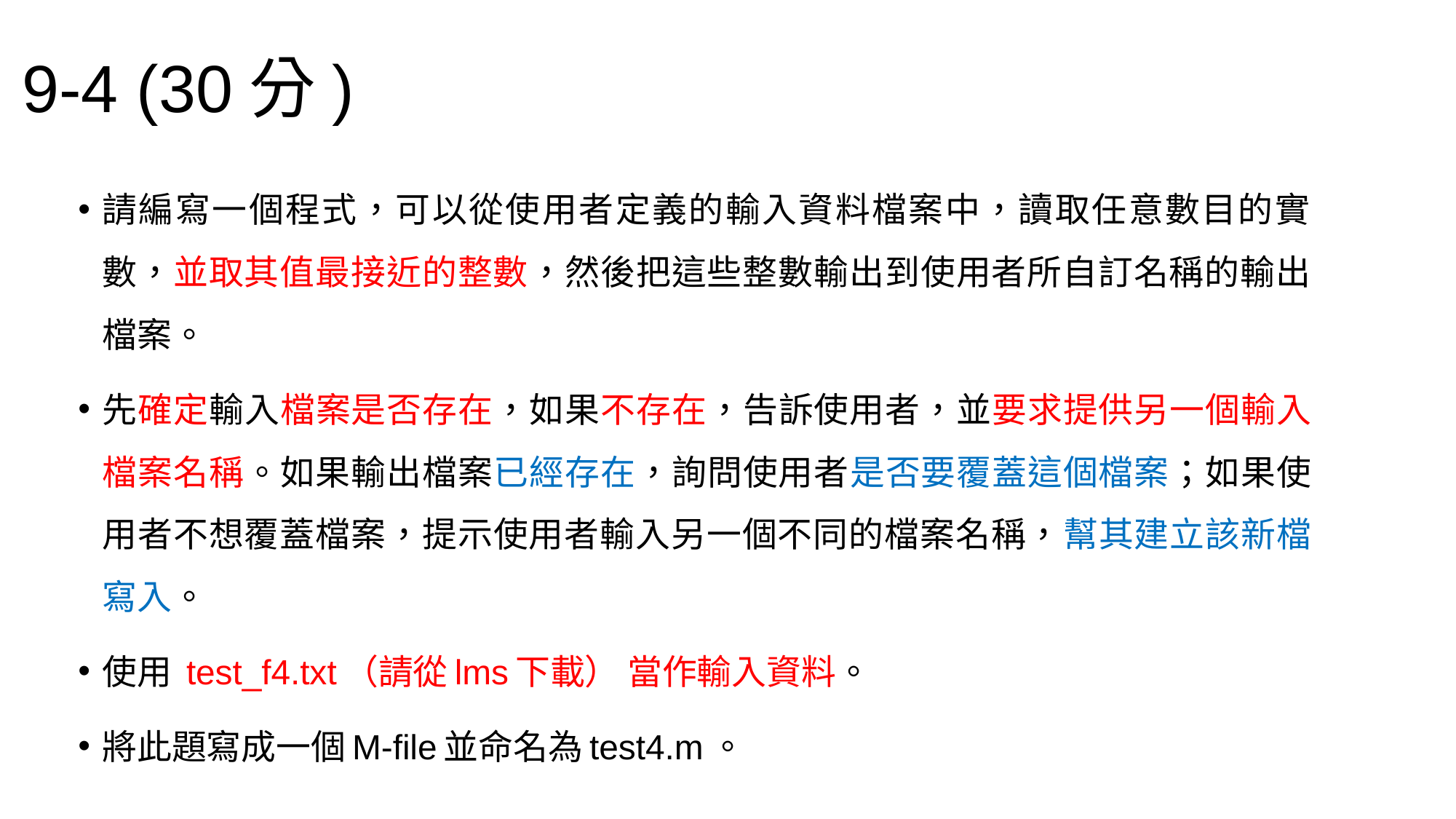

# 9-4 (30分)
請編寫一個程式，可以從使用者定義的輸入資料檔案中，讀取任意數目的實數，並取其值最接近的整數，然後把這些整數輸出到使用者所自訂名稱的輸出檔案。
先確定輸入檔案是否存在，如果不存在，告訴使用者，並要求提供另一個輸入檔案名稱。如果輸出檔案已經存在，詢問使用者是否要覆蓋這個檔案；如果使用者不想覆蓋檔案，提示使用者輸入另一個不同的檔案名稱，幫其建立該新檔寫入。
使用 test_f4.txt（請從lms下載） 當作輸入資料。
將此題寫成一個M-file並命名為test4.m。